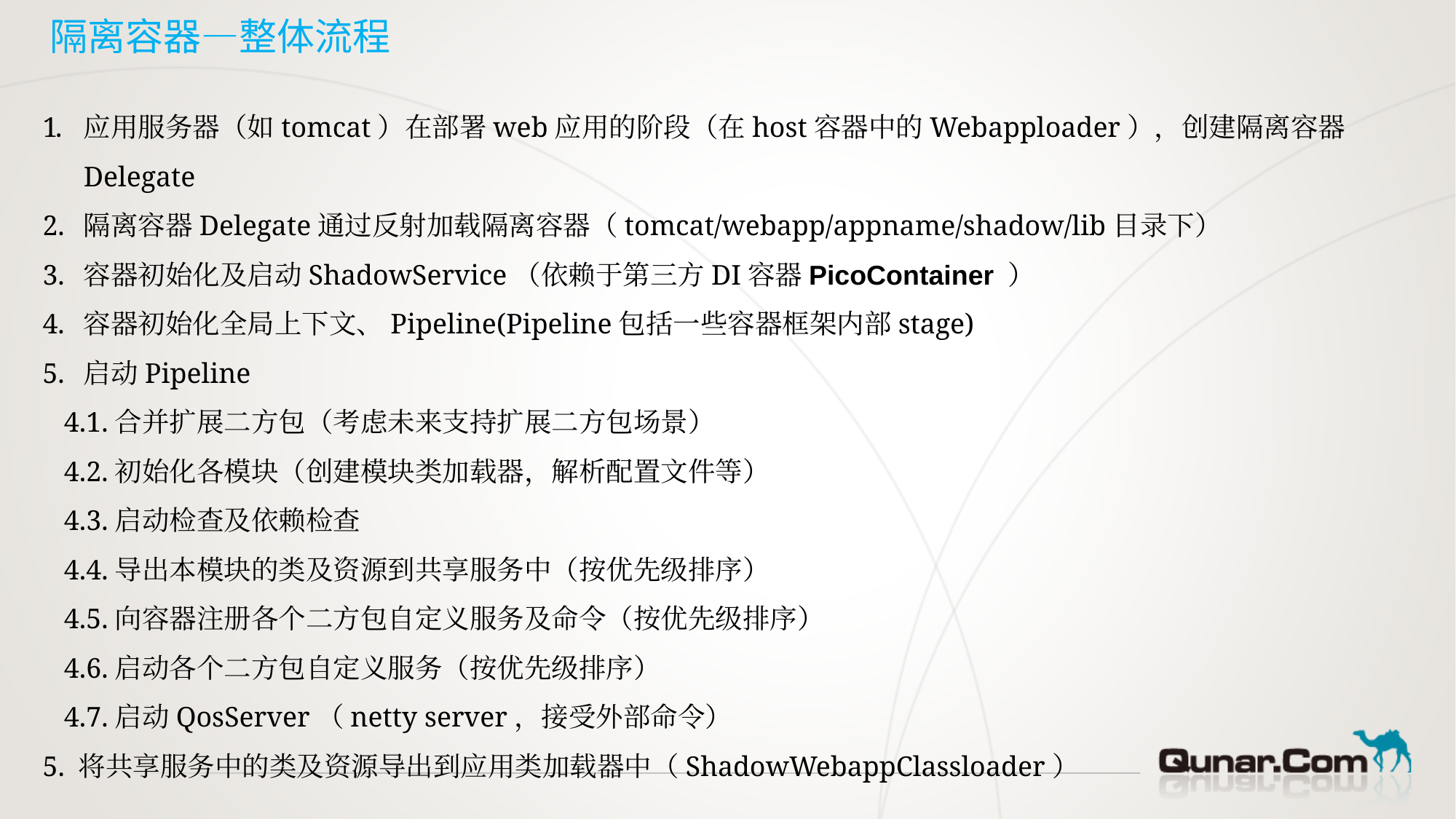

# 隔离容器—整体流程
应用服务器（如tomcat）在部署web应用的阶段（在host容器中的Webapploader），创建隔离容器Delegate
隔离容器Delegate通过反射加载隔离容器（tomcat/webapp/appname/shadow/lib目录下）
容器初始化及启动ShadowService（依赖于第三方DI容器PicoContainer ）
容器初始化全局上下文、Pipeline(Pipeline包括一些容器框架内部stage)
启动Pipeline
   4.1.合并扩展二方包（考虑未来支持扩展二方包场景）
   4.2.初始化各模块（创建模块类加载器，解析配置文件等）
   4.3.启动检查及依赖检查
   4.4.导出本模块的类及资源到共享服务中（按优先级排序）
   4.5.向容器注册各个二方包自定义服务及命令（按优先级排序）
   4.6.启动各个二方包自定义服务（按优先级排序）
   4.7.启动QosServer（netty server，接受外部命令）
5. 将共享服务中的类及资源导出到应用类加载器中（ShadowWebappClassloader）